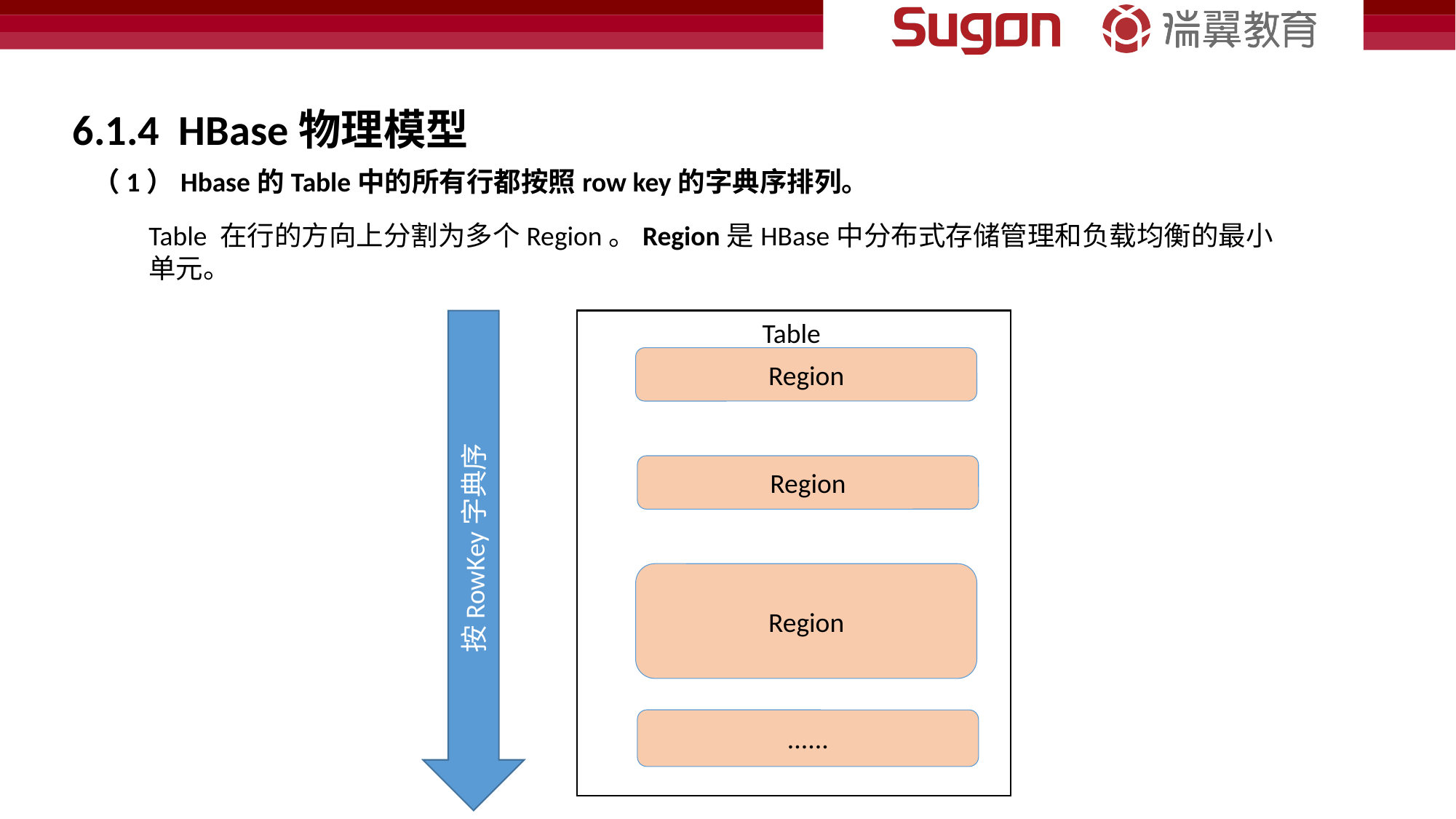

6.1.4  HBase物理模型
（1）Hbase的Table中的所有行都按照row key的字典序排列。
Table 在行的方向上分割为多个Region。Region是HBase中分布式存储管理和负载均衡的最小单元。

Table
Region
Region
按RowKey字典序
Region
......